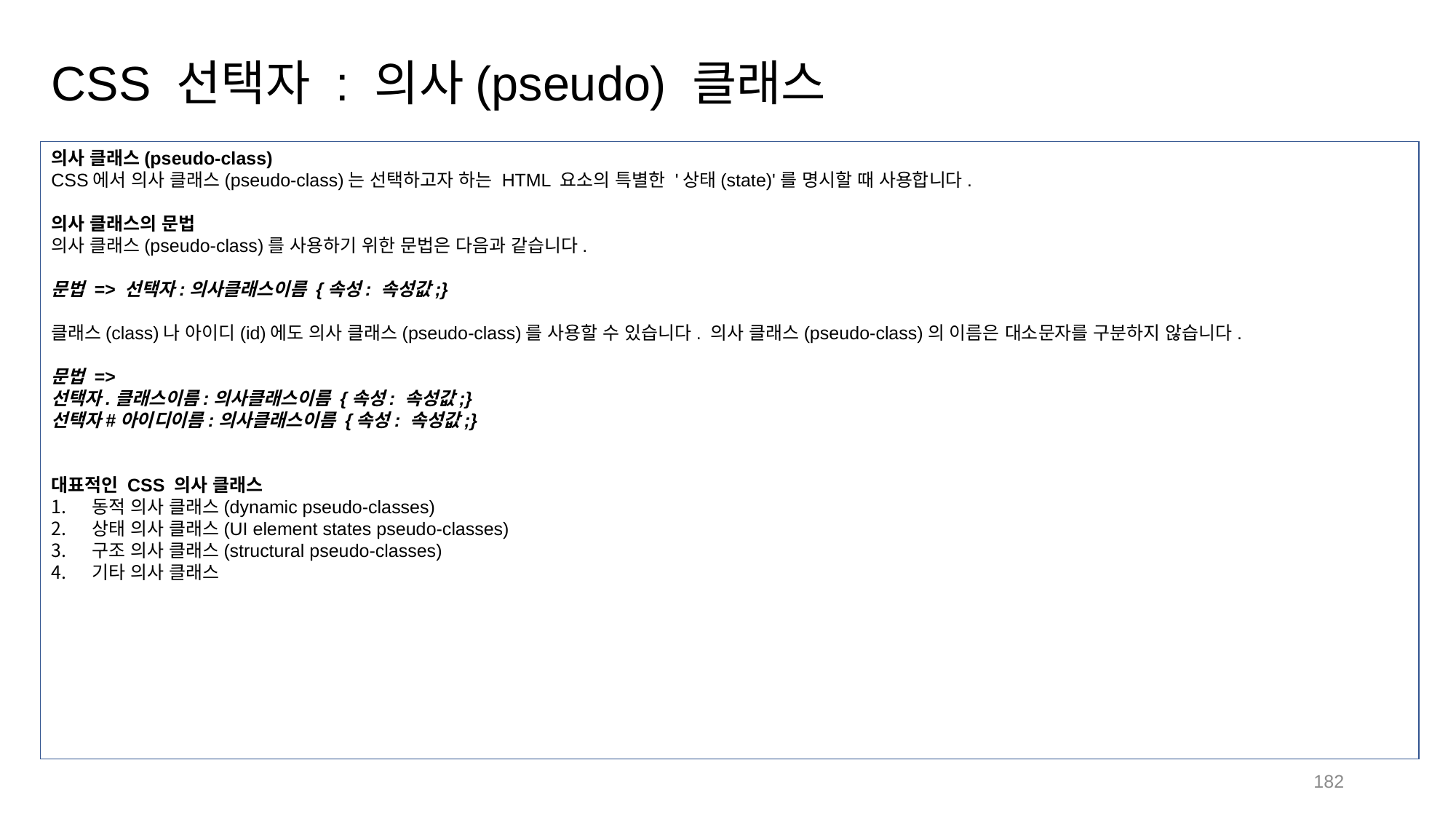

# CSS 선택자 : 의사(pseudo) 클래스
의사 클래스(pseudo-class)
CSS에서 의사 클래스(pseudo-class)는 선택하고자 하는 HTML 요소의 특별한 '상태(state)'를 명시할 때 사용합니다.

의사 클래스의 문법
의사 클래스(pseudo-class)를 사용하기 위한 문법은 다음과 같습니다.

문법 => 선택자:의사클래스이름 {속성: 속성값;}

클래스(class)나 아이디(id)에도 의사 클래스(pseudo-class)를 사용할 수 있습니다. 의사 클래스(pseudo-class)의 이름은 대소문자를 구분하지 않습니다.

문법 =>
선택자.클래스이름:의사클래스이름 {속성: 속성값;}
선택자#아이디이름:의사클래스이름 {속성: 속성값;}

대표적인 CSS 의사 클래스
동적 의사 클래스(dynamic pseudo-classes)
상태 의사 클래스(UI element states pseudo-classes)
구조 의사 클래스(structural pseudo-classes)
기타 의사 클래스
182